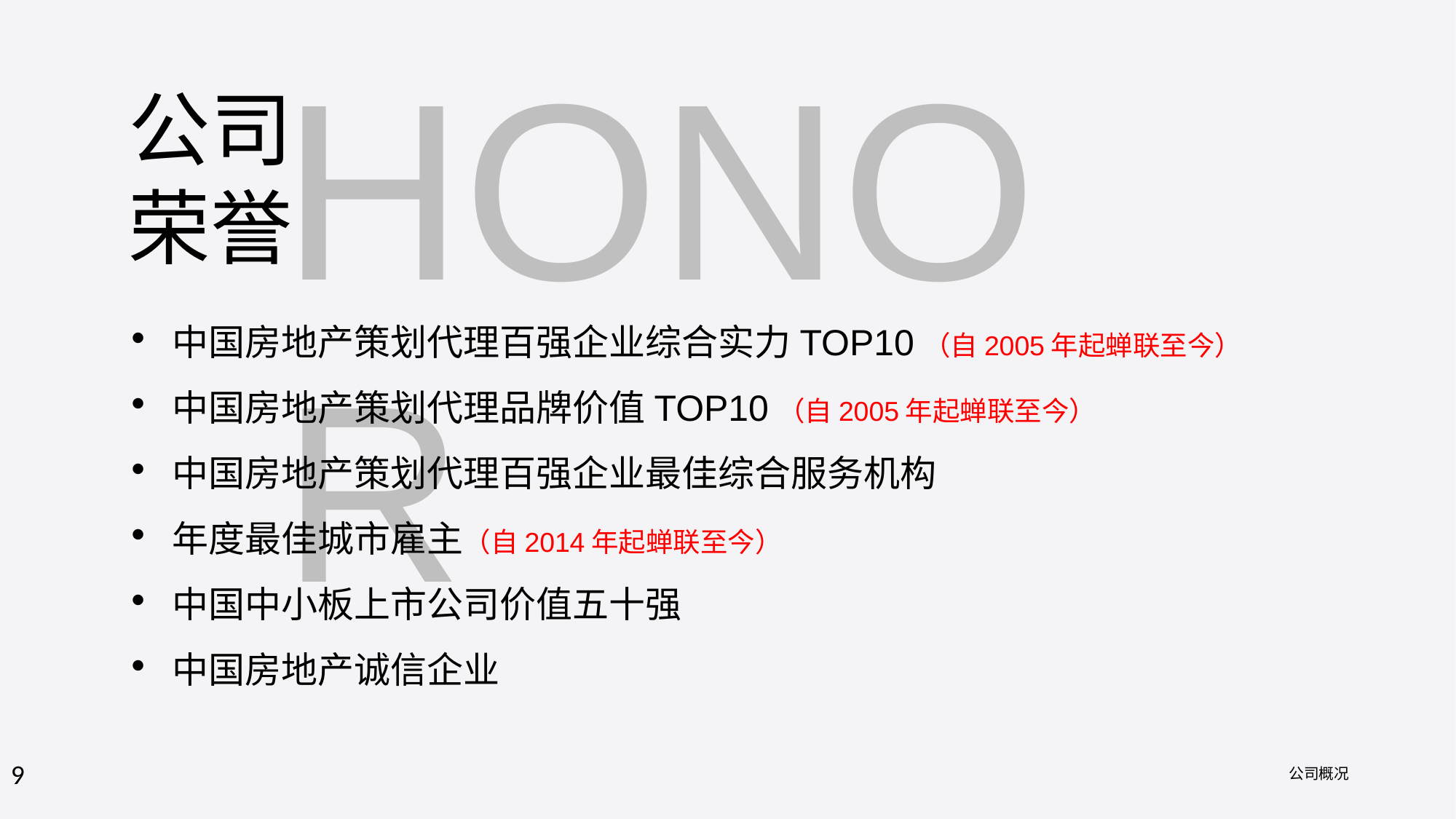

HONOR
公司荣誉
中国房地产策划代理百强企业综合实力TOP10（自2005年起蝉联至今）
中国房地产策划代理品牌价值TOP10（自2005年起蝉联至今）
中国房地产策划代理百强企业最佳综合服务机构
年度最佳城市雇主（自2014年起蝉联至今）
中国中小板上市公司价值五十强
中国房地产诚信企业
9
公司概况